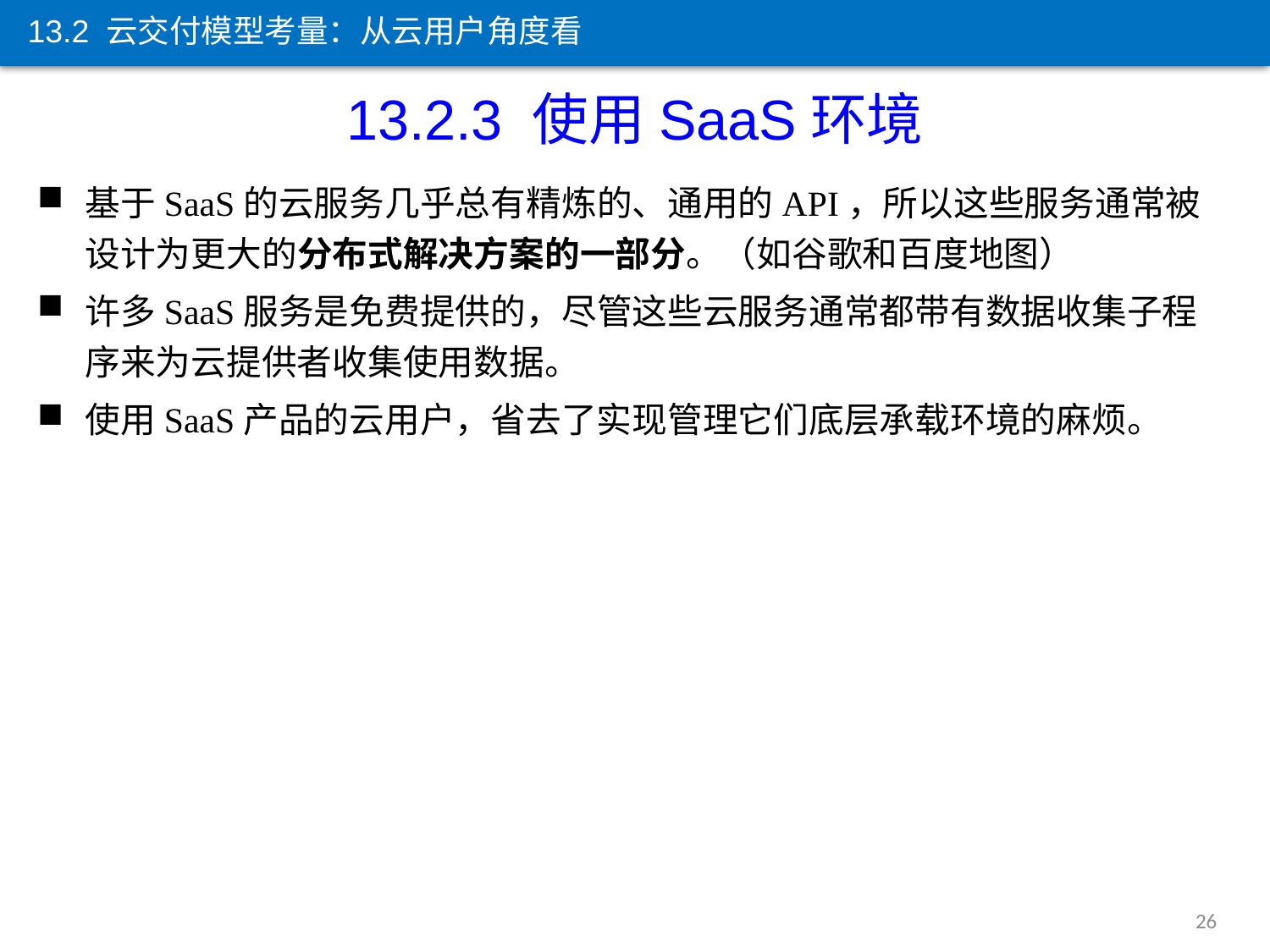

13.2 云交付模型考量：从云用户角度看
13.2.3 使用SaaS环境
基于SaaS的云服务几乎总有精炼的、通用的API，所以这些服务通常被设计为更大的分布式解决方案的一部分。（如谷歌和百度地图）
许多SaaS服务是免费提供的，尽管这些云服务通常都带有数据收集子程序来为云提供者收集使用数据。
使用SaaS产品的云用户，省去了实现管理它们底层承载环境的麻烦。
26